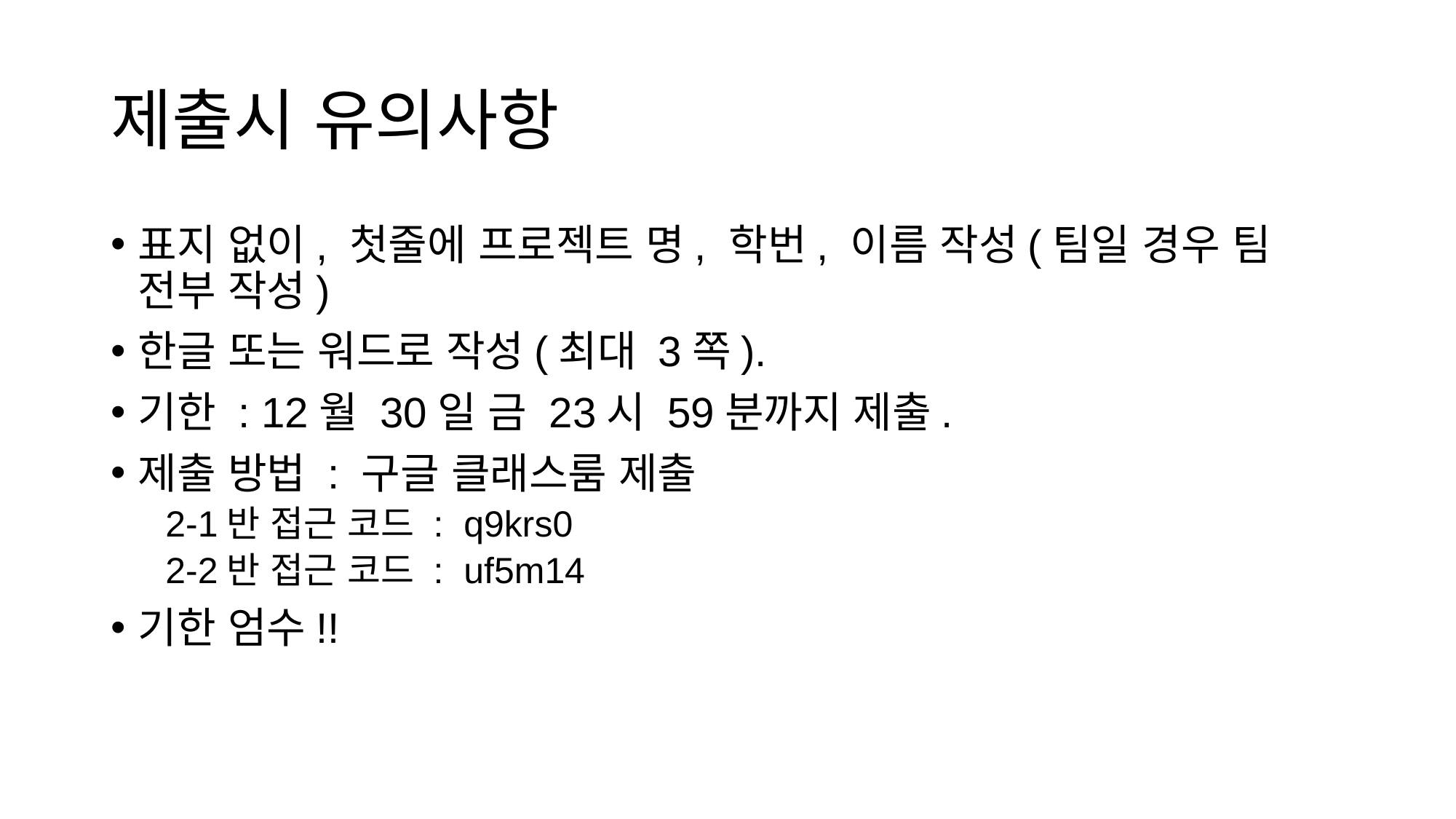

# 제출시 유의사항
표지 없이, 첫줄에 프로젝트 명, 학번, 이름 작성(팀일 경우 팀 전부 작성)
한글 또는 워드로 작성(최대 3쪽).
기한 : 12월 30일 금 23시 59분까지 제출.
제출 방법 : 구글 클래스룸 제출
2-1반 접근 코드 :  q9krs0
2-2반 접근 코드 :  uf5m14
기한 엄수!!